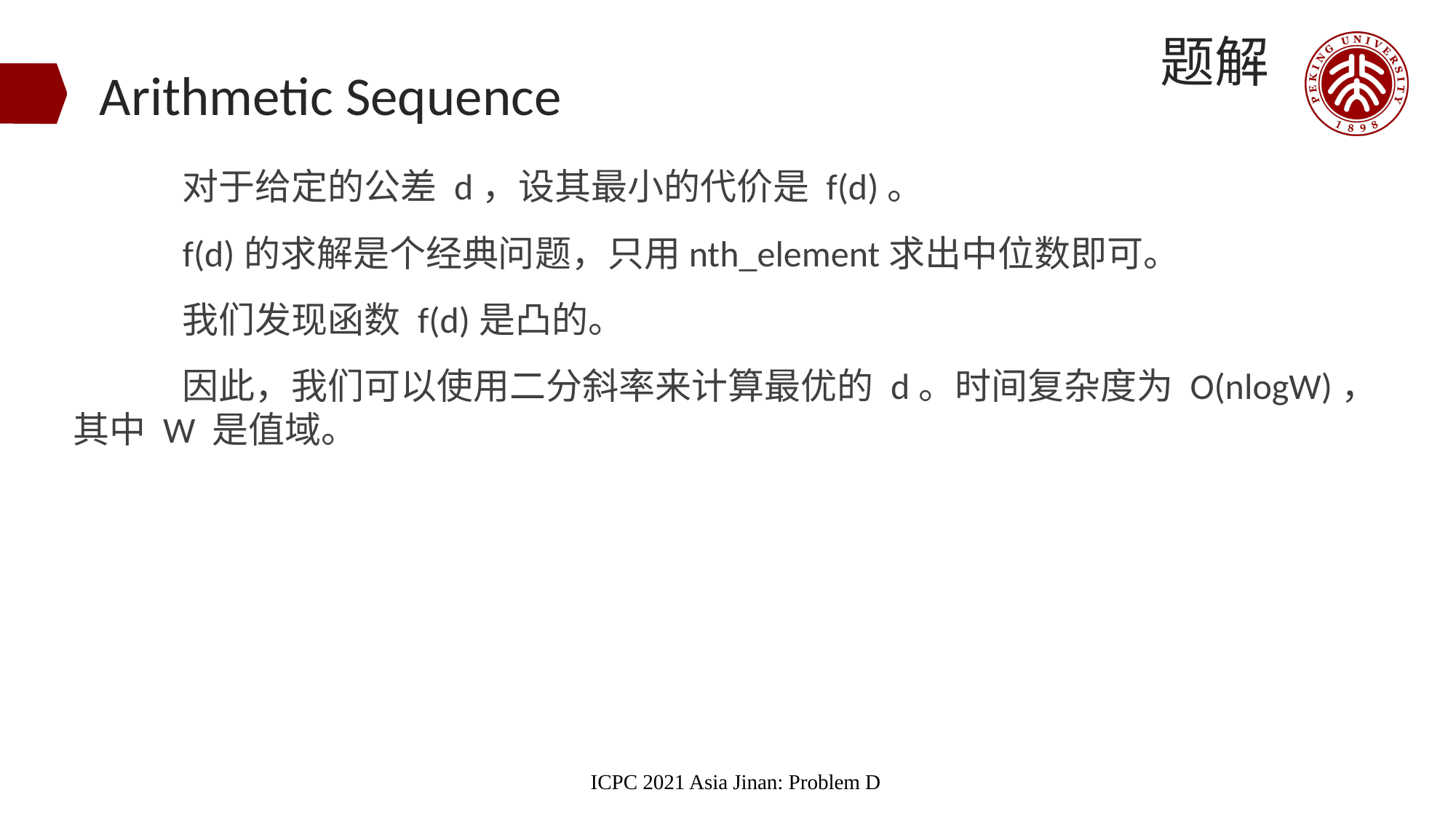

题解
# Arithmetic Sequence
11
	对于给定的公差 d，设其最小的代价是 f(d)。
	f(d)的求解是个经典问题，只用nth_element求出中位数即可。
	我们发现函数 f(d)是凸的。
	因此，我们可以使用二分斜率来计算最优的 d。时间复杂度为 O(nlogW)，其中 W 是值域。
ICPC 2021 Asia Jinan: Problem D